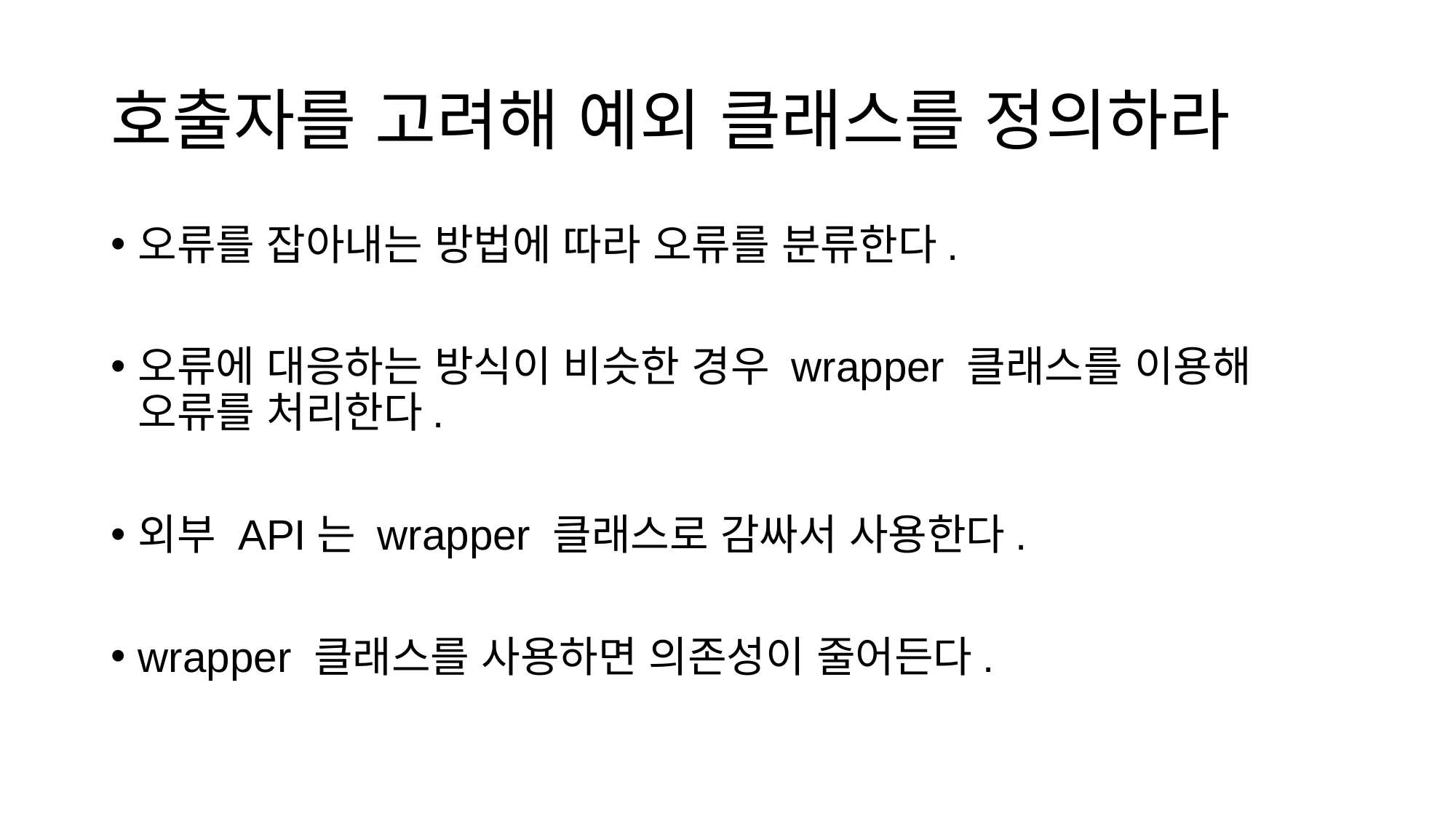

# 호출자를 고려해 예외 클래스를 정의하라
오류를 잡아내는 방법에 따라 오류를 분류한다.

오류에 대응하는 방식이 비슷한 경우 wrapper 클래스를 이용해 오류를 처리한다.

외부 API는 wrapper 클래스로 감싸서 사용한다.

wrapper 클래스를 사용하면 의존성이 줄어든다.